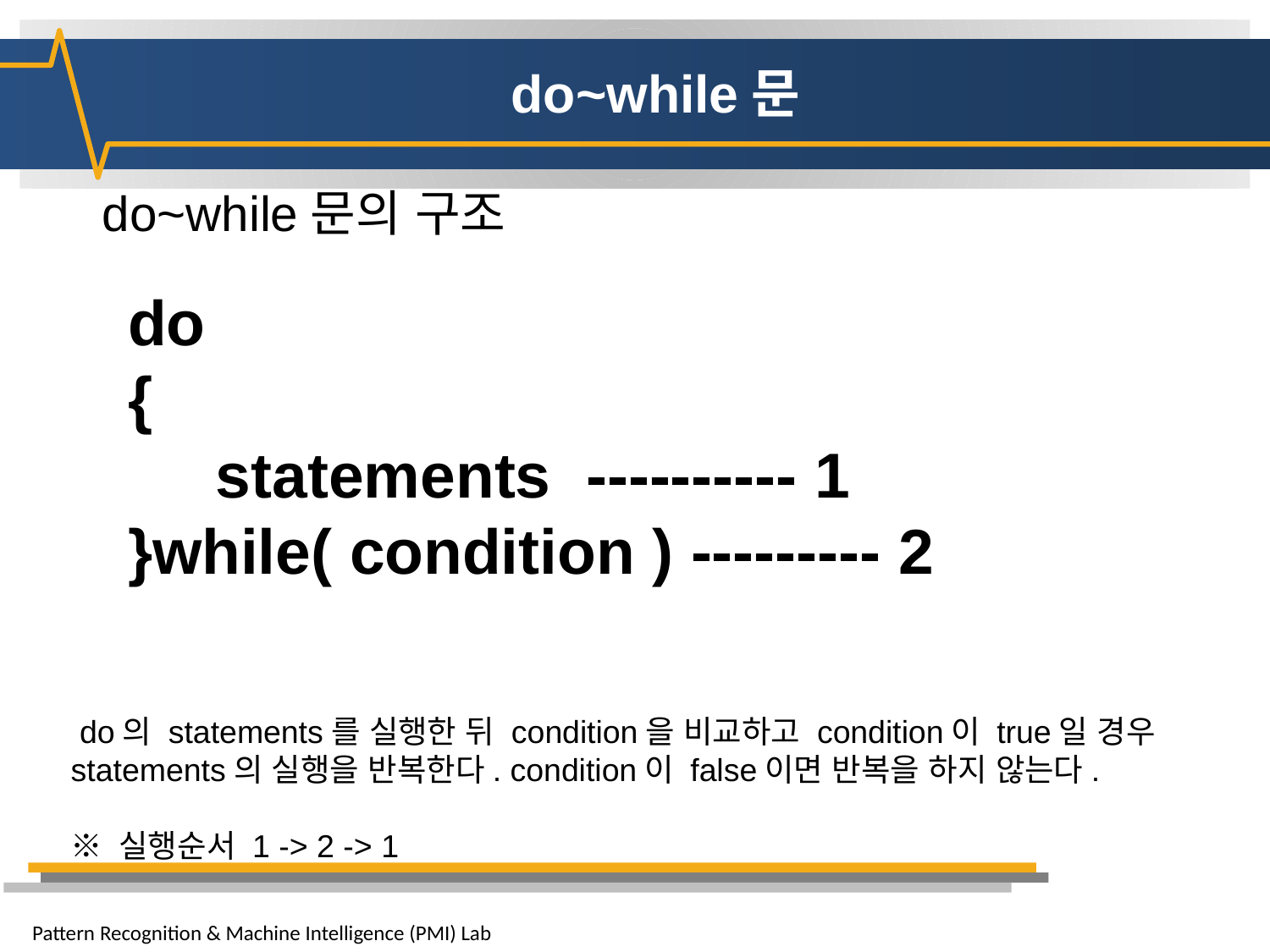

# do~while문
do~while문의 구조
do
{
     statements  ---------- 1
}while( condition ) --------- 2
 do의 statements를 실행한 뒤 condition을 비교하고 condition이 true일 경우
statements의 실행을 반복한다. condition이 false이면 반복을 하지 않는다.

※ 실행순서 1 -> 2 -> 1